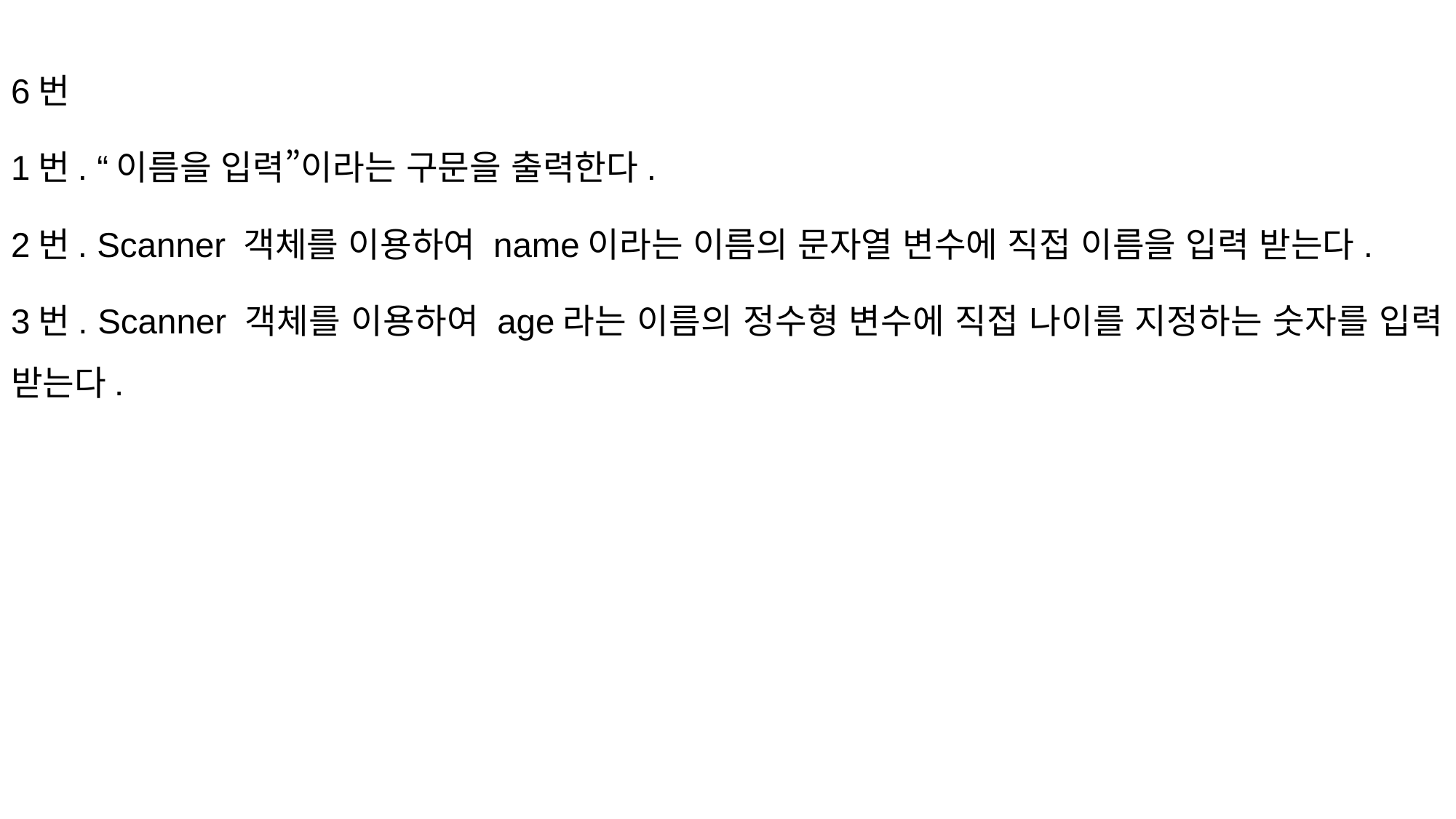

6번
1번. “이름을 입력”이라는 구문을 출력한다.
2번. Scanner 객체를 이용하여 name이라는 이름의 문자열 변수에 직접 이름을 입력 받는다.
3번. Scanner 객체를 이용하여 age라는 이름의 정수형 변수에 직접 나이를 지정하는 숫자를 입력 받는다.